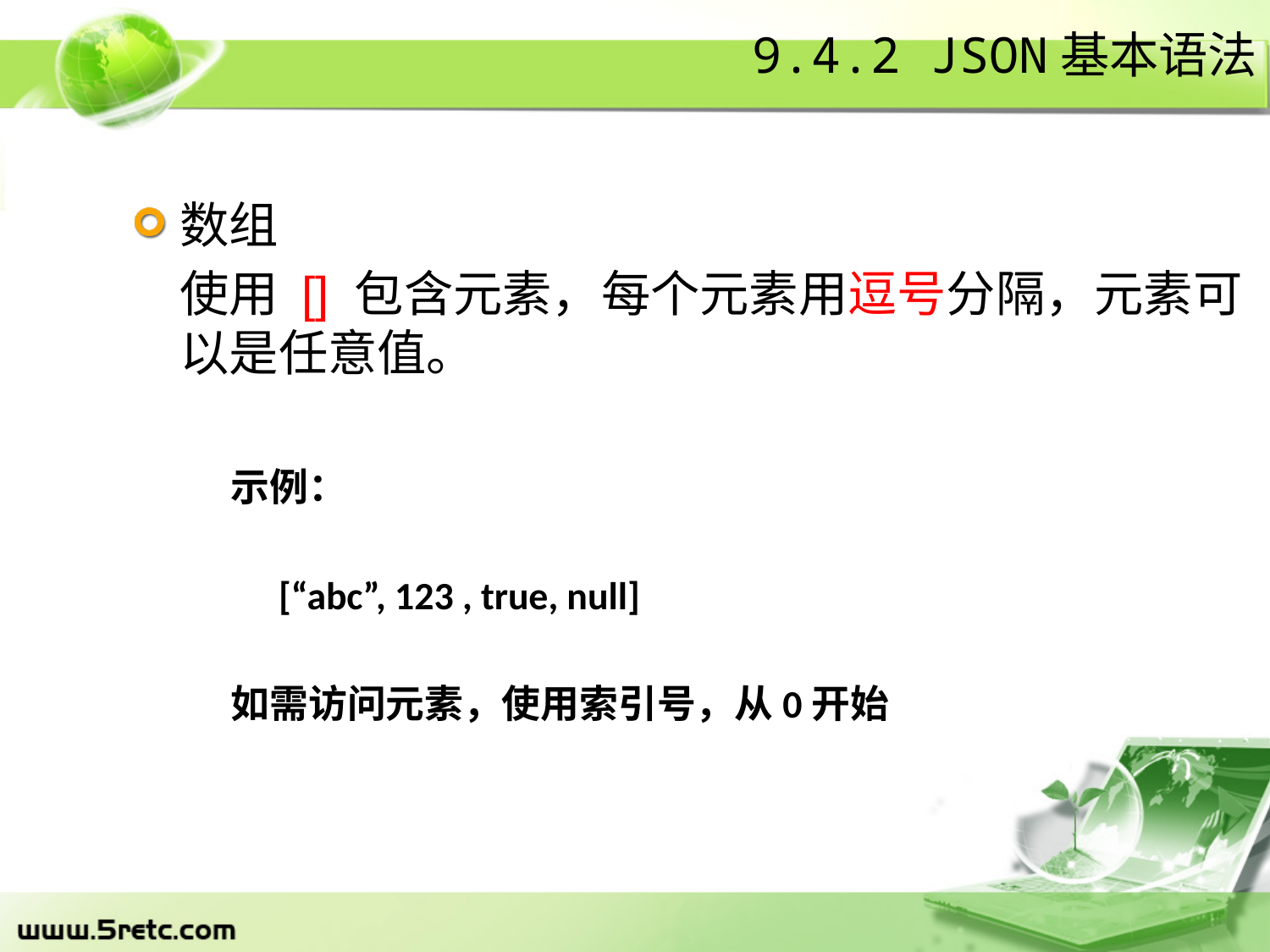

# 9.4.2 JSON基本语法
数组
	使用 [] 包含元素，每个元素用逗号分隔，元素可以是任意值。
示例：

	[“abc”, 123 , true, null]

如需访问元素，使用索引号，从0开始